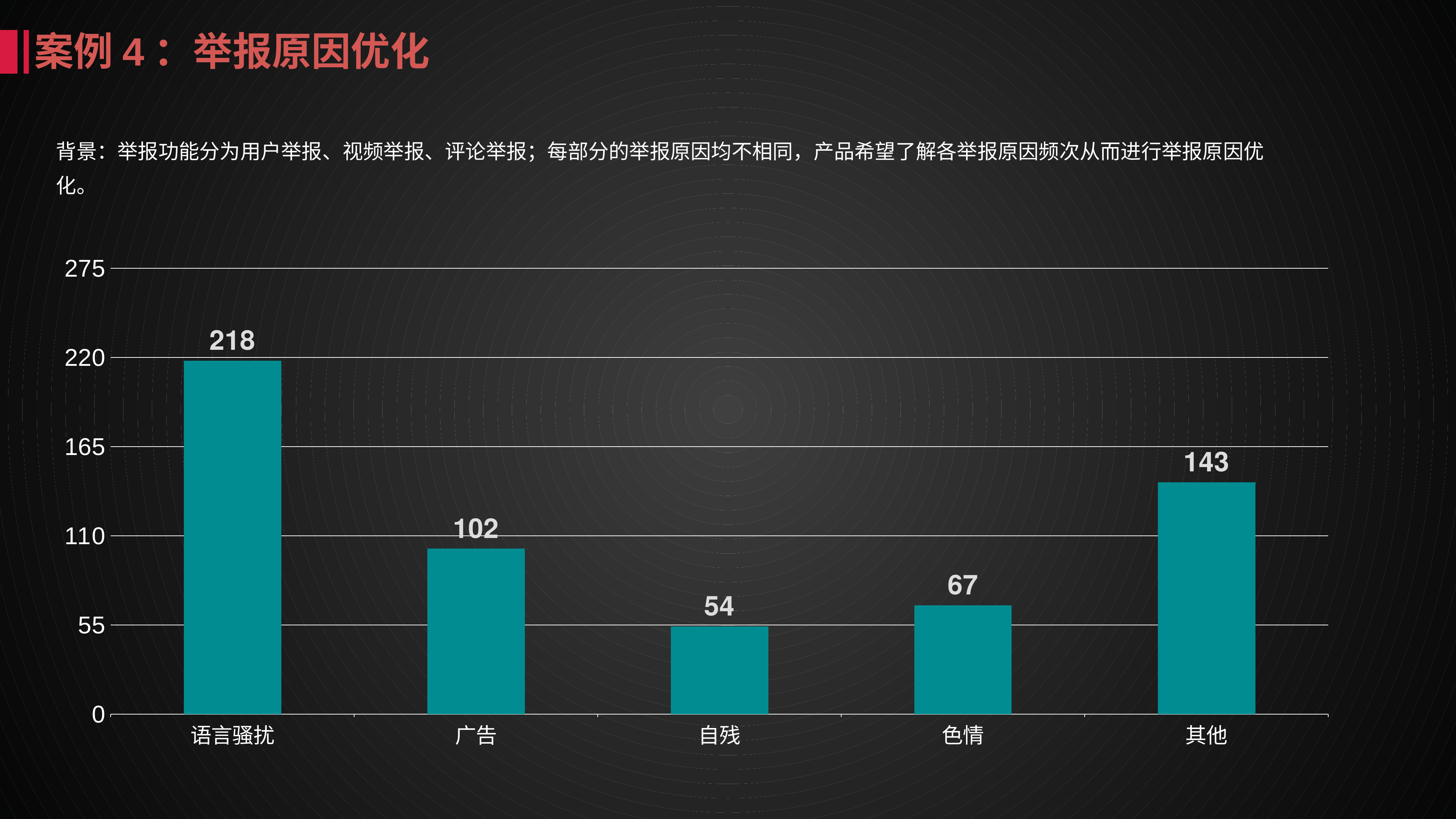

案例4：举报原因优化
背景：举报功能分为用户举报、视频举报、评论举报；每部分的举报原因均不相同，产品希望了解各举报原因频次从而进行举报原因优化。

### Chart

| Category | 区域 |
|---|---|
| 语言骚扰 | 218.0 |
| 广告 | 102.0 |
| 自残 | 54.0 |
| 色情 | 67.0 |
| 其他 | 143.0 |